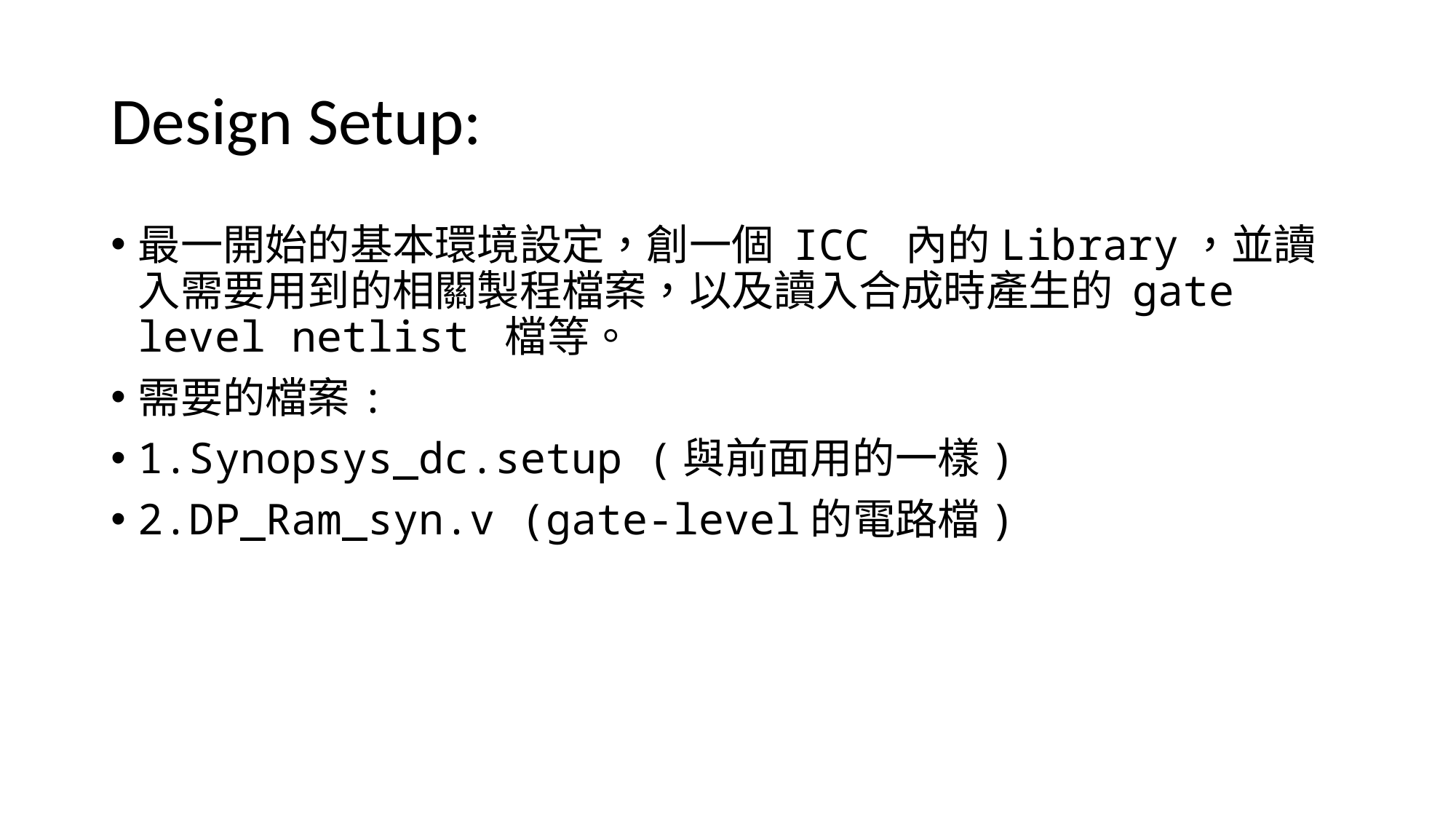

# Design Setup:
最一開始的基本環境設定，創一個 ICC 內的Library，並讀入需要用到的相關製程檔案，以及讀入合成時產生的 gate level netlist 檔等。
需要的檔案:
1.Synopsys_dc.setup (與前面用的一樣)
2.DP_Ram_syn.v (gate-level的電路檔)